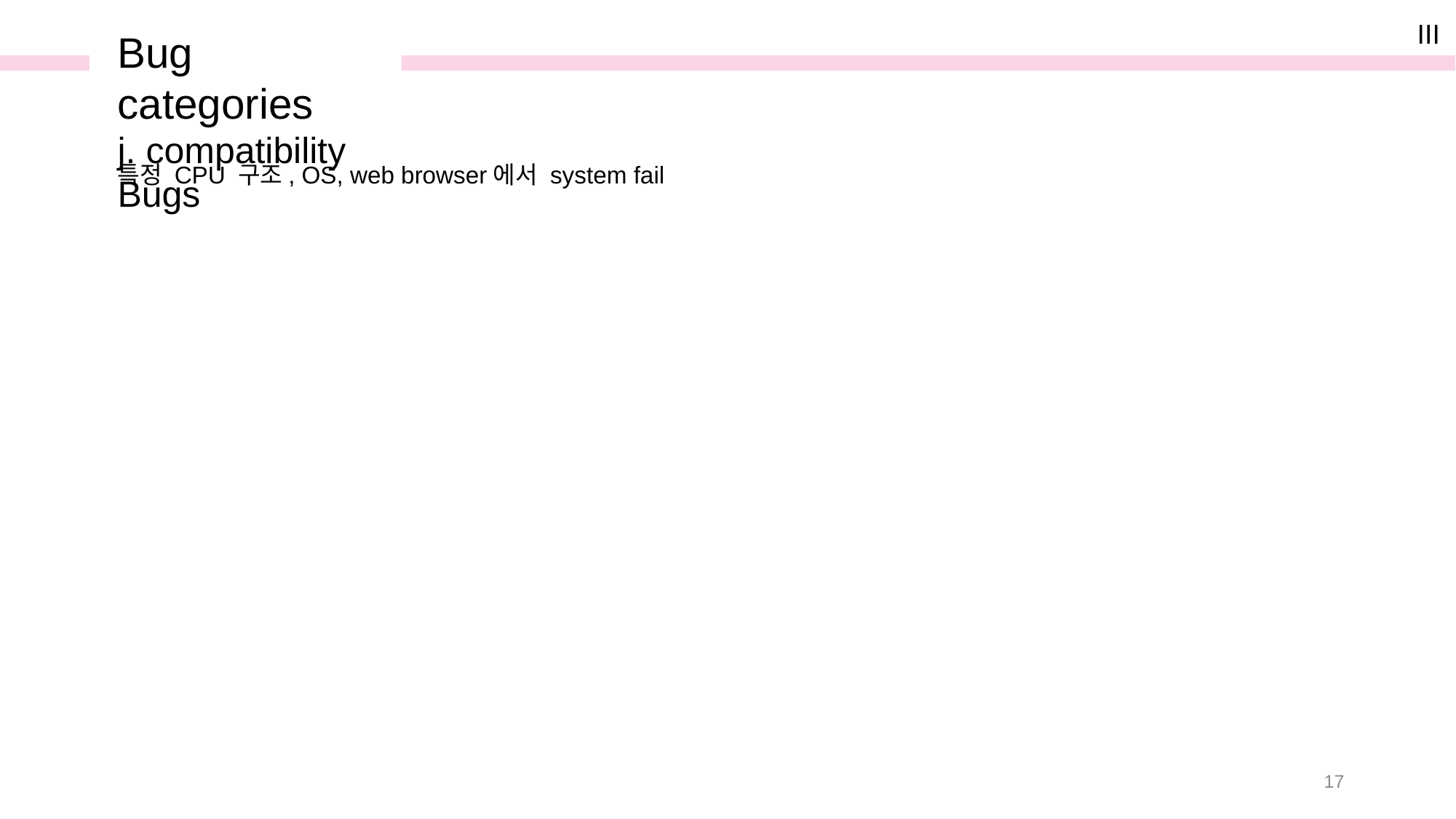

III
Bug categories
j. compatibility Bugs

특정 CPU 구조, OS, web browser에서 system fail
17